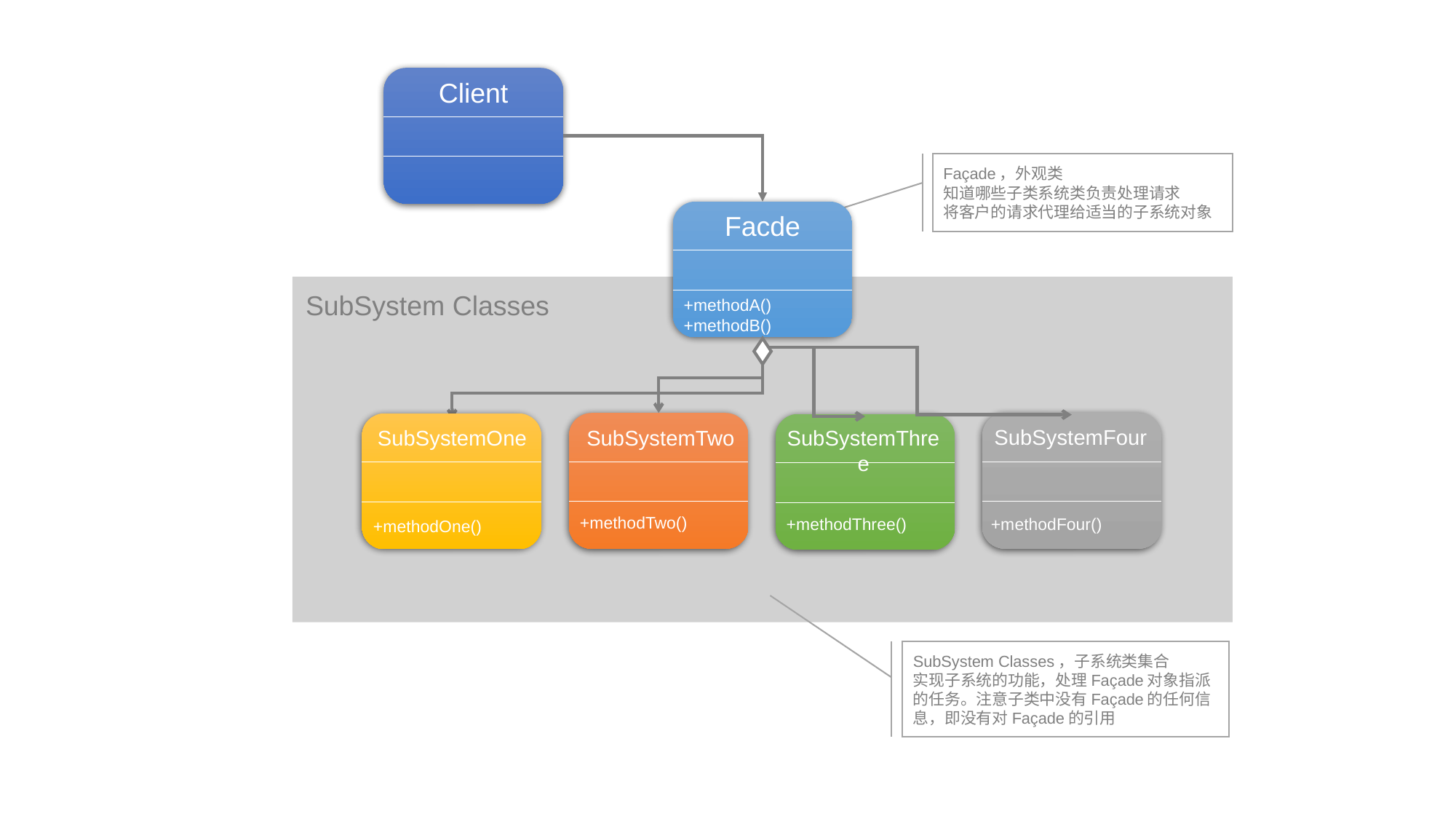

Client
Façade，外观类
知道哪些子类系统类负责处理请求
将客户的请求代理给适当的子系统对象

Facde

SubSystem Classes
+methodA()
+methodB()

SubSystemOne

SubSystemFour
SubSystemTwo
SubSystemThree
+methodTwo()
+methodThree()
+methodFour()
+methodOne()
SubSystem Classes，子系统类集合
实现子系统的功能，处理Façade对象指派的任务。注意子类中没有Façade的任何信息，即没有对Façade的引用